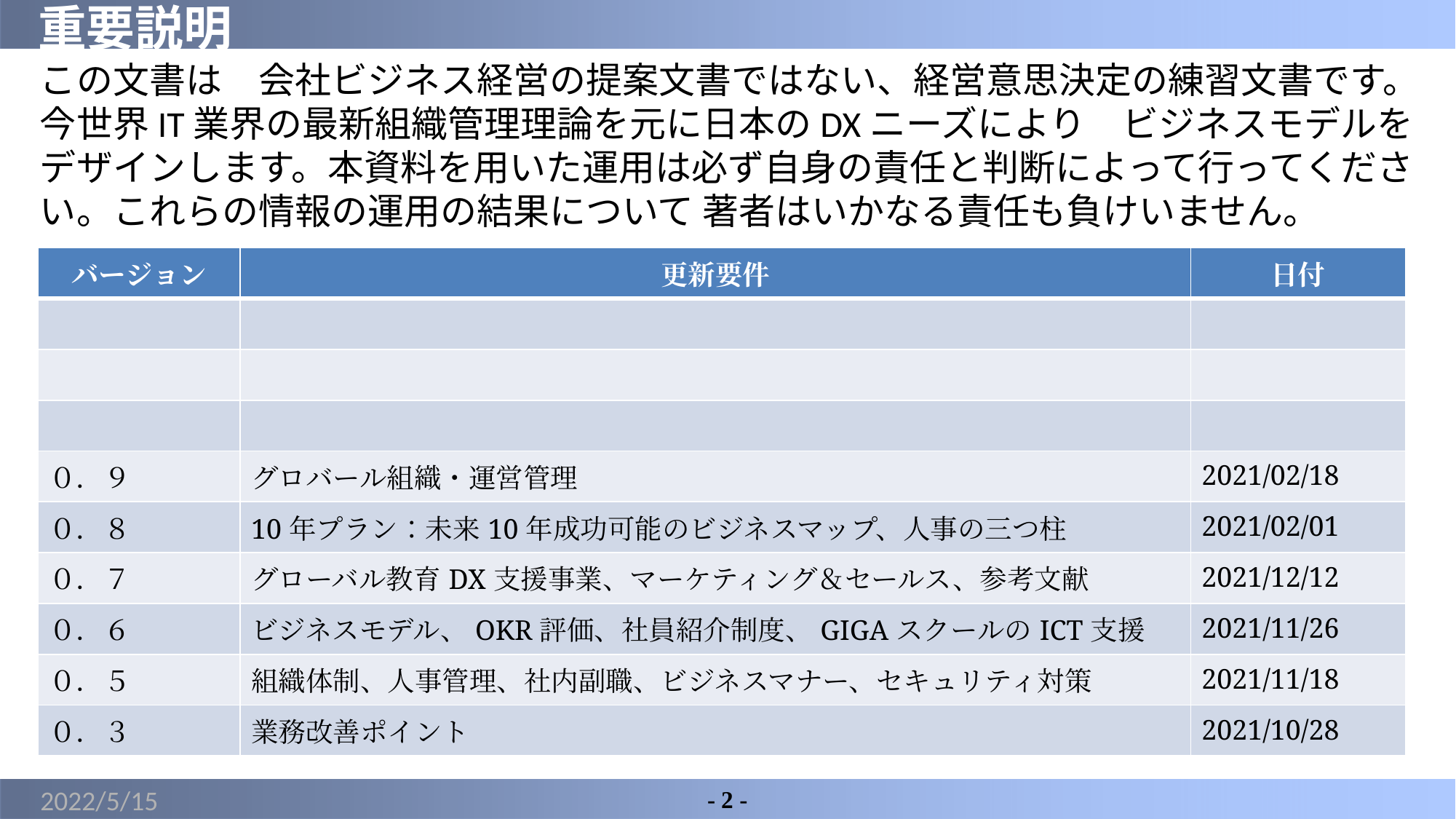

# 重要説明
この文書は　会社ビジネス経営の提案文書ではない、経営意思決定の練習文書です。
今世界IT業界の最新組織管理理論を元に日本のDXニーズにより　ビジネスモデルをデザインします。本資料を用いた運用は必ず自身の責任と判断によって行ってください。これらの情報の運用の結果について 著者はいかなる責任も負けいません。
| バージョン | 更新要件 | 日付 |
| --- | --- | --- |
|  |  |  |
|  |  |  |
|  |  |  |
| ０．９ | グロバール組織・運営管理 | 2021/02/18 |
| ０．８ | 10年プラン：未来10年成功可能のビジネスマップ、人事の三つ柱 | 2021/02/01 |
| ０．７ | グローバル教育DX支援事業、マーケティング＆セールス、参考文献 | 2021/12/12 |
| ０．６ | ビジネスモデル、OKR評価、社員紹介制度、GIGAスクールのICT支援 | 2021/11/26 |
| ０．５ | 組織体制、人事管理、社内副職、ビジネスマナー、セキュリティ対策 | 2021/11/18 |
| ０．３ | 業務改善ポイント | 2021/10/28 |
2022/5/15
- 2 -